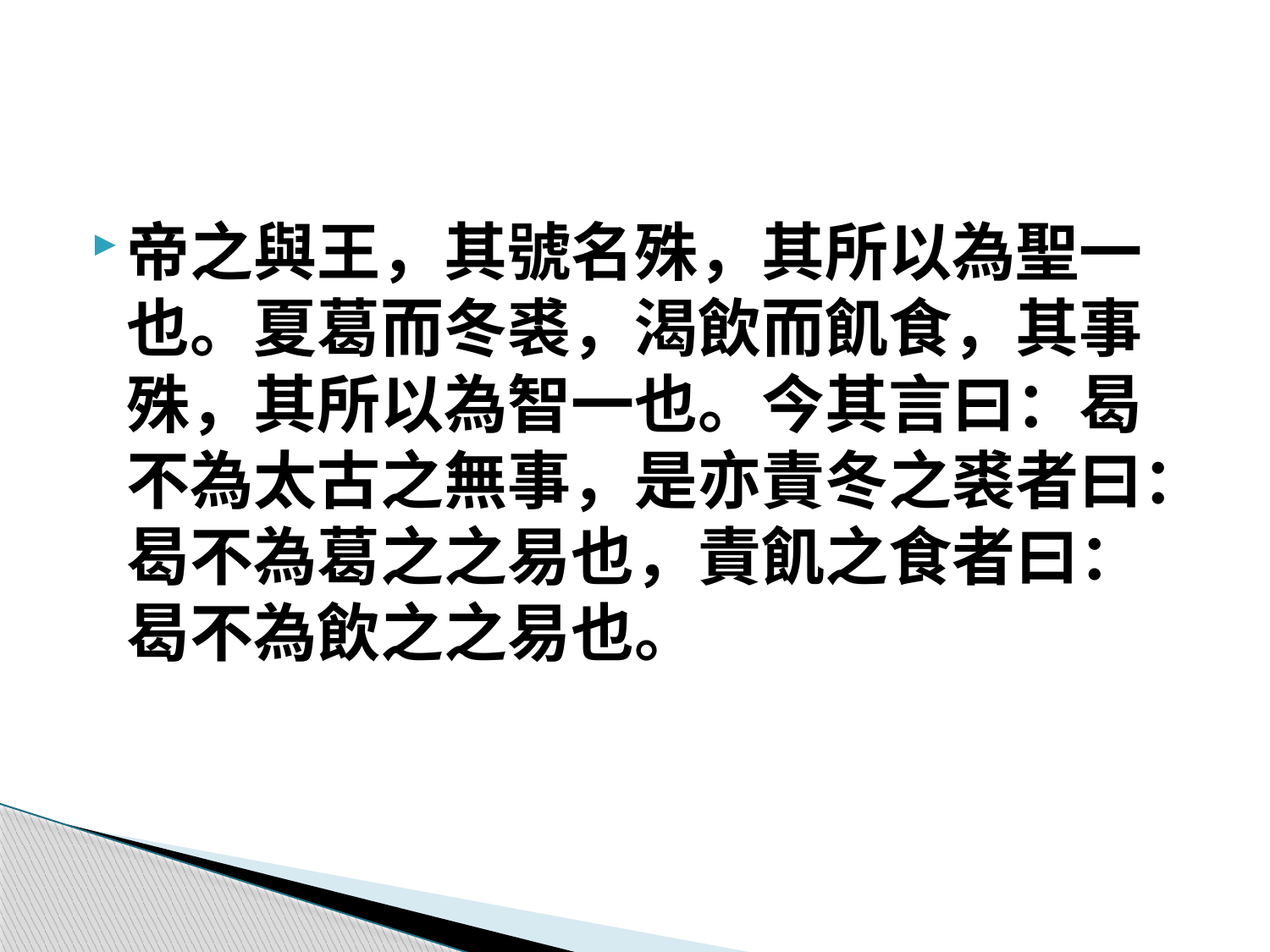

#
帝之與王，其號名殊，其所以為聖一也。夏葛而冬裘，渴飲而飢食，其事殊，其所以為智一也。今其言曰：曷不為太古之無事，是亦責冬之裘者曰：曷不為葛之之易也，責飢之食者曰：曷不為飲之之易也。